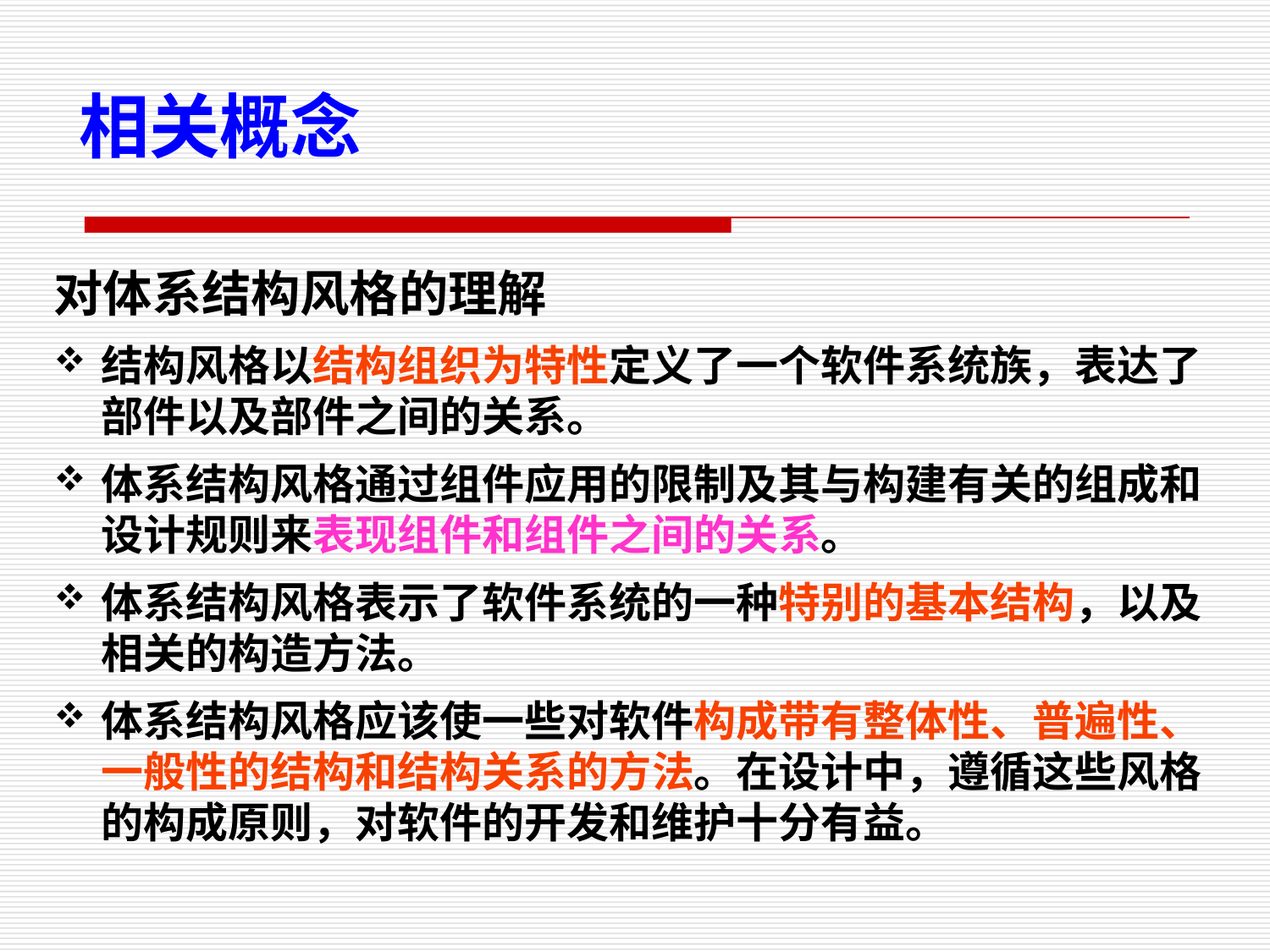

相关概念
对体系结构风格的理解
结构风格以结构组织为特性定义了一个软件系统族，表达了部件以及部件之间的关系。
体系结构风格通过组件应用的限制及其与构建有关的组成和设计规则来表现组件和组件之间的关系。
体系结构风格表示了软件系统的一种特别的基本结构，以及相关的构造方法。
体系结构风格应该使一些对软件构成带有整体性、普遍性、一般性的结构和结构关系的方法。在设计中，遵循这些风格的构成原则，对软件的开发和维护十分有益。